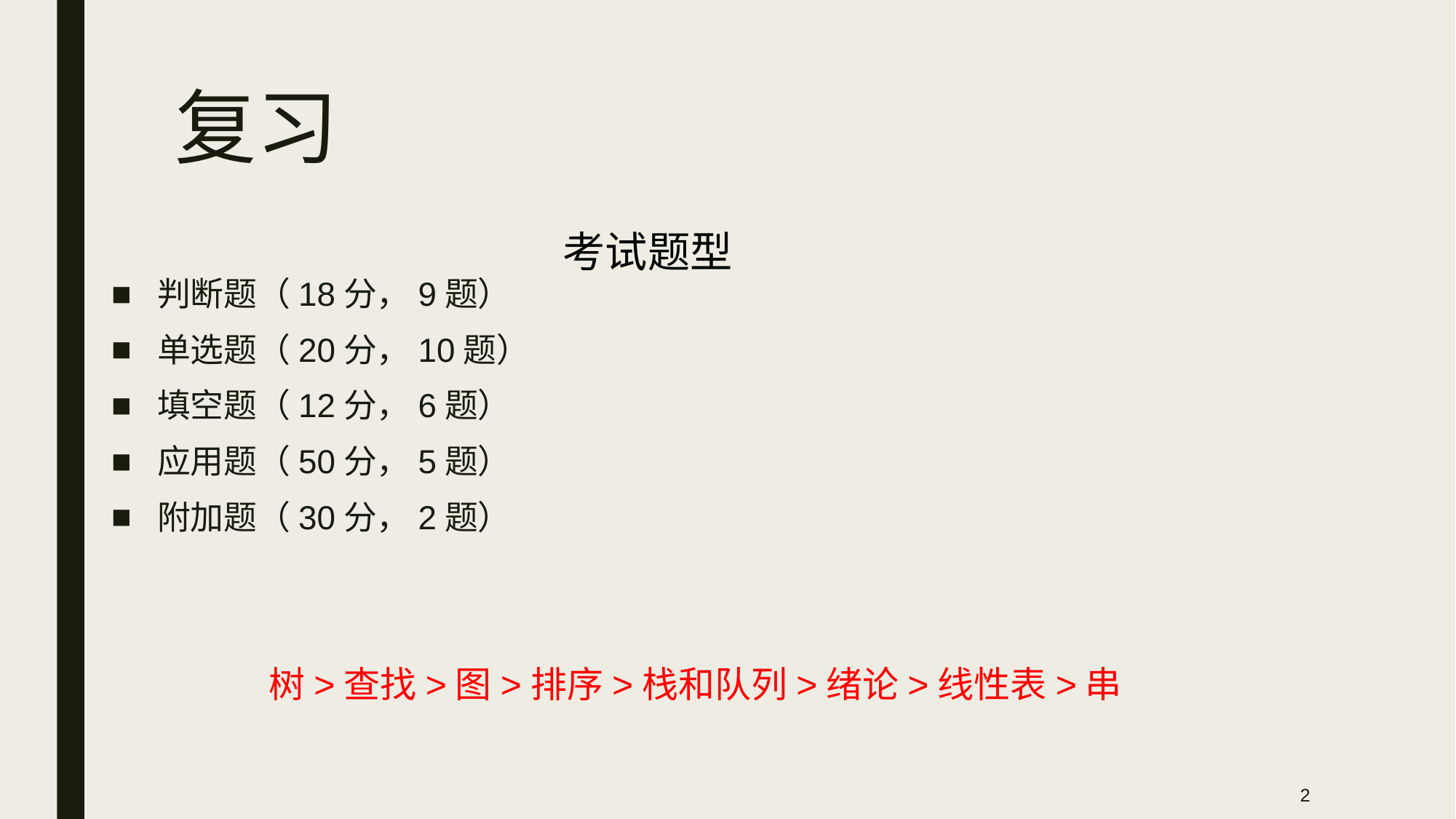

# 复习
考试题型
判断题（18分，9题）
单选题（20分，10题）
填空题（12分，6题）
应用题（50分，5题）
附加题（30分，2题）
树>查找>图>排序>栈和队列>绪论>线性表>串
2